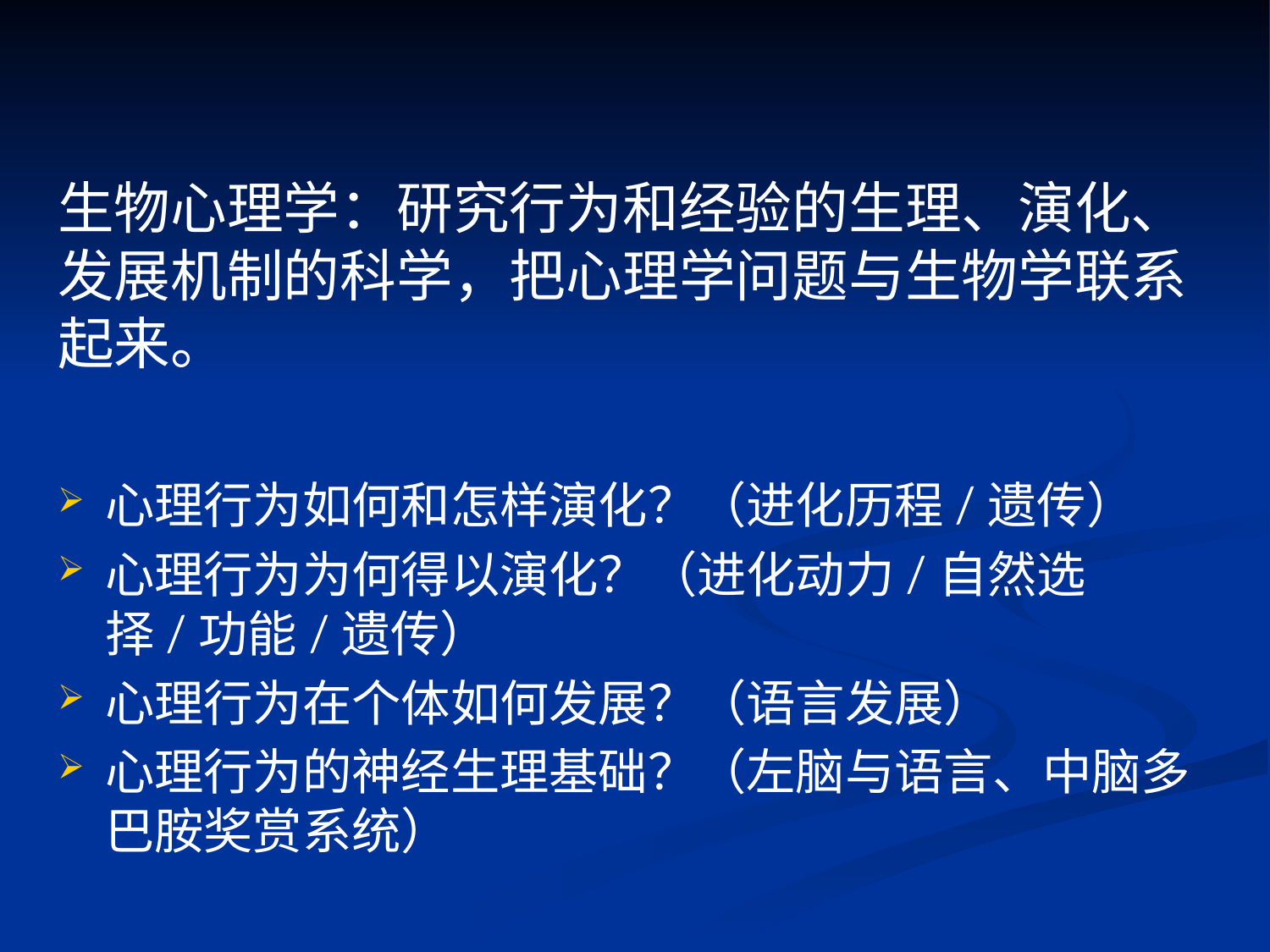

生物心理学：研究行为和经验的生理、演化、发展机制的科学，把心理学问题与生物学联系起来。

心理行为如何和怎样演化？（进化历程/遗传）
心理行为为何得以演化？（进化动力/自然选择/功能/遗传）
心理行为在个体如何发展？（语言发展）
心理行为的神经生理基础？（左脑与语言、中脑多巴胺奖赏系统）